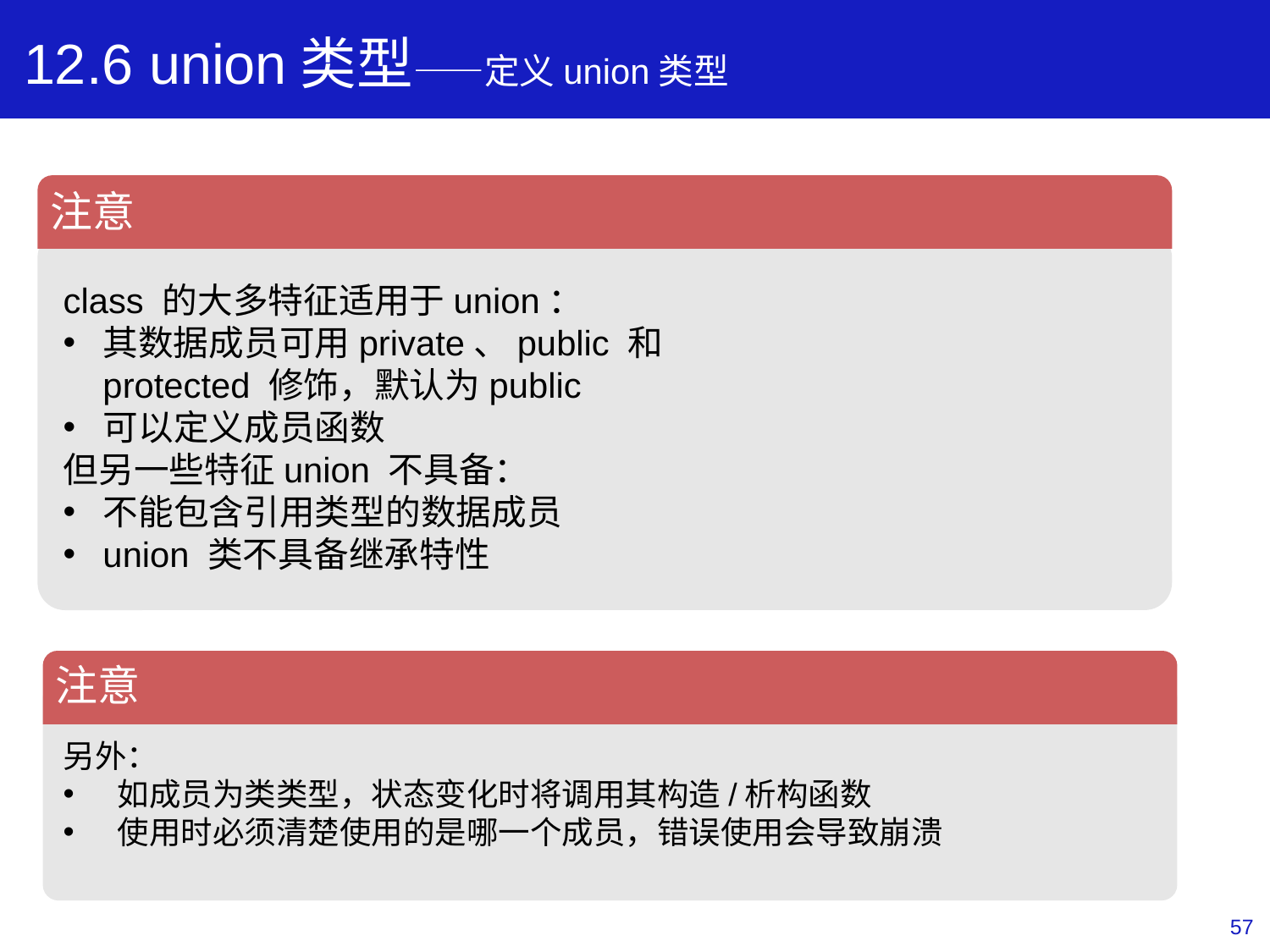

12.6 union类型——定义union类型

注意
class 的大多特征适用于union：
其数据成员可用private、public 和protected 修饰，默认为public
可以定义成员函数
但另一些特征union 不具备：
不能包含引用类型的数据成员
union 类不具备继承特性

注意
另外：
 如成员为类类型，状态变化时将调用其构造/析构函数
 使用时必须清楚使用的是哪一个成员，错误使用会导致崩溃
57